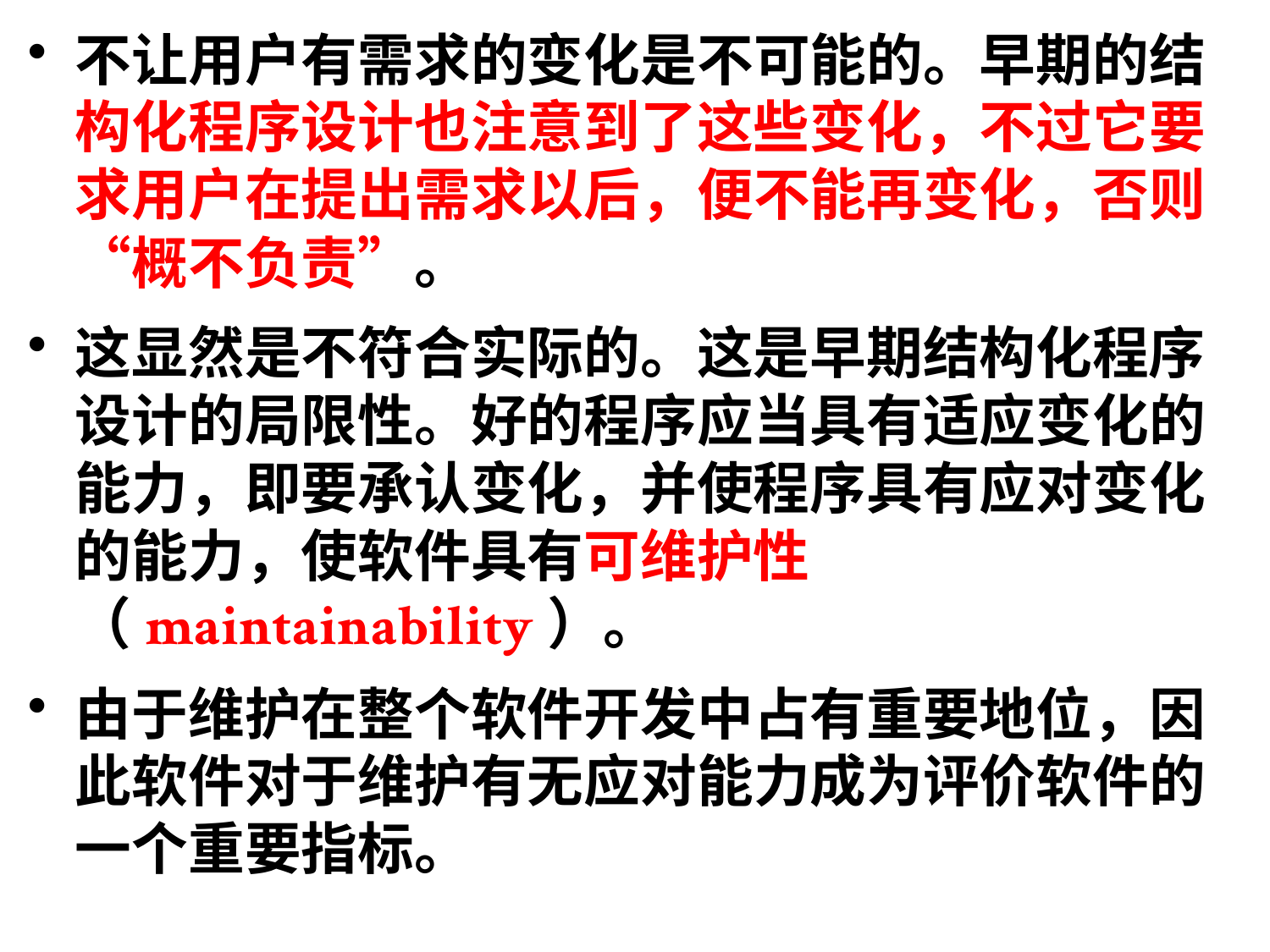

不让用户有需求的变化是不可能的。早期的结构化程序设计也注意到了这些变化，不过它要求用户在提出需求以后，便不能再变化，否则“概不负责”。
这显然是不符合实际的。这是早期结构化程序设计的局限性。好的程序应当具有适应变化的能力，即要承认变化，并使程序具有应对变化的能力，使软件具有可维护性（maintainability）。
由于维护在整个软件开发中占有重要地位，因此软件对于维护有无应对能力成为评价软件的一个重要指标。